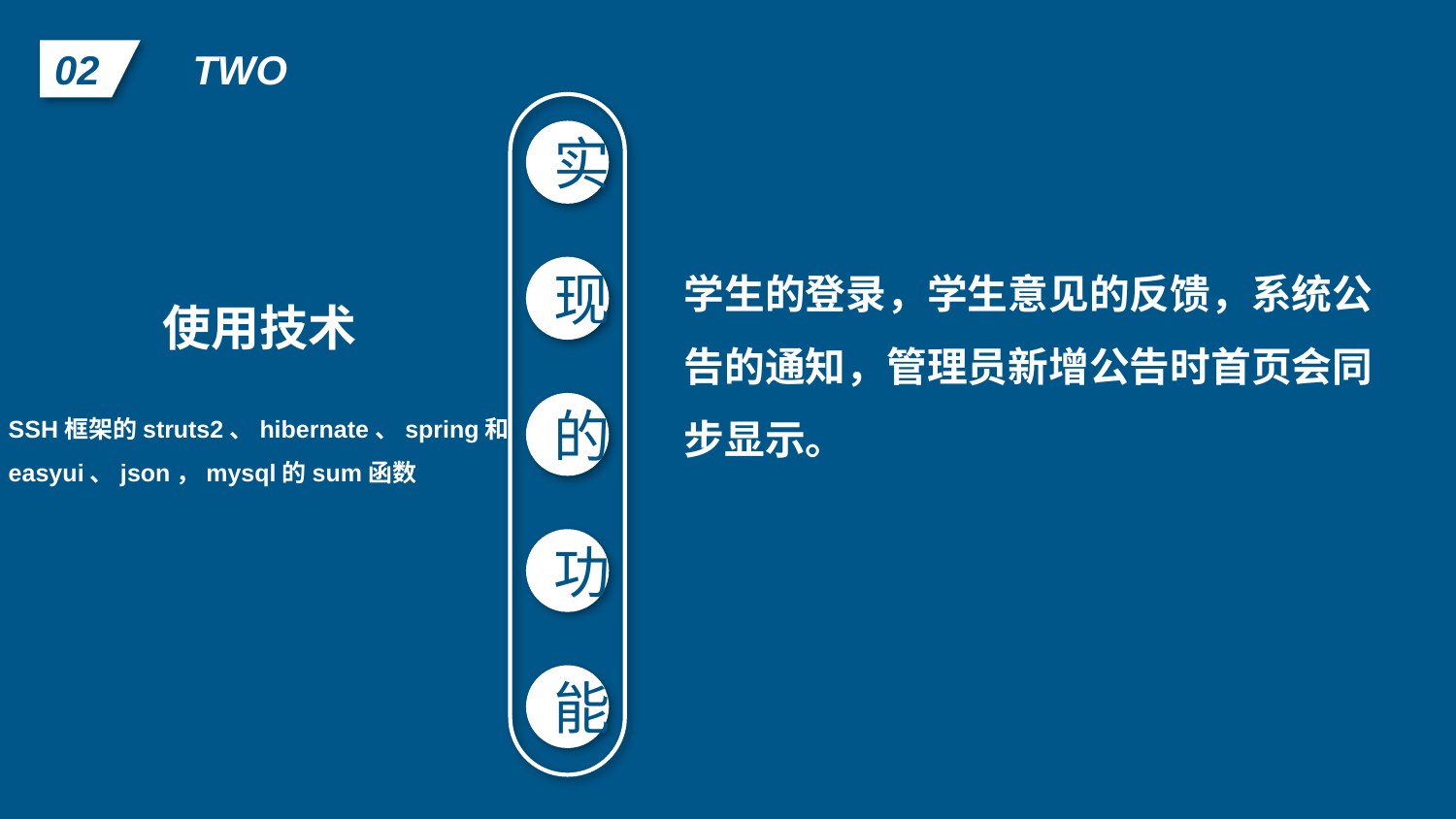

TWO
02
实
学生的登录，学生意见的反馈，系统公告的通知，管理员新增公告时首页会同步显示。
现
使用技术

SSH框架的struts2、hibernate、spring和easyui、json，mysql的sum函数
的
功
能